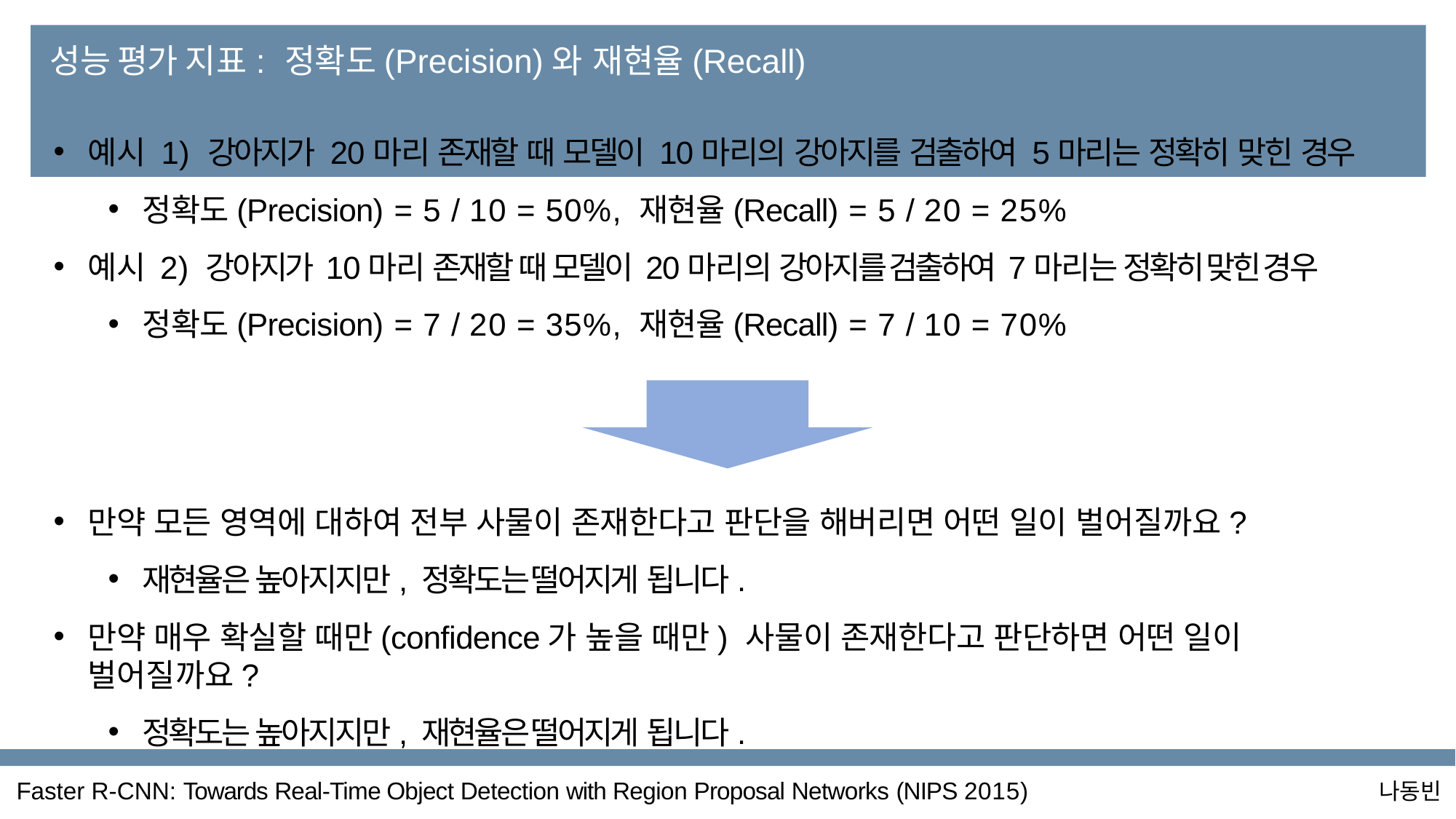

# 성능 평가 지표: 정확도(Precision)와 재현율(Recall)
예시 1) 강아지가 20마리 존재할 때 모델이 10마리의 강아지를 검출하여 5마리는 정확히 맞힌 경우
정확도(Precision) = 5 / 10 = 50%, 재현율(Recall) = 5 / 20 = 25%
예시 2) 강아지가 10마리 존재할 때 모델이 20마리의 강아지를 검출하여 7마리는 정확히 맞힌 경우
정확도(Precision) = 7 / 20 = 35%, 재현율(Recall) = 7 / 10 = 70%

만약 모든 영역에 대하여 전부 사물이 존재한다고 판단을 해버리면 어떤 일이 벌어질까요?
재현율은 높아지지만, 정확도는 떨어지게 됩니다.
만약 매우 확실할 때만(confidence가 높을 때만) 사물이 존재한다고 판단하면 어떤 일이 벌어질까요?
정확도는 높아지지만, 재현율은 떨어지게 됩니다.

Faster R-CNN: Towards Real-Time Object Detection with Region Proposal Networks (NIPS 2015)
나동빈